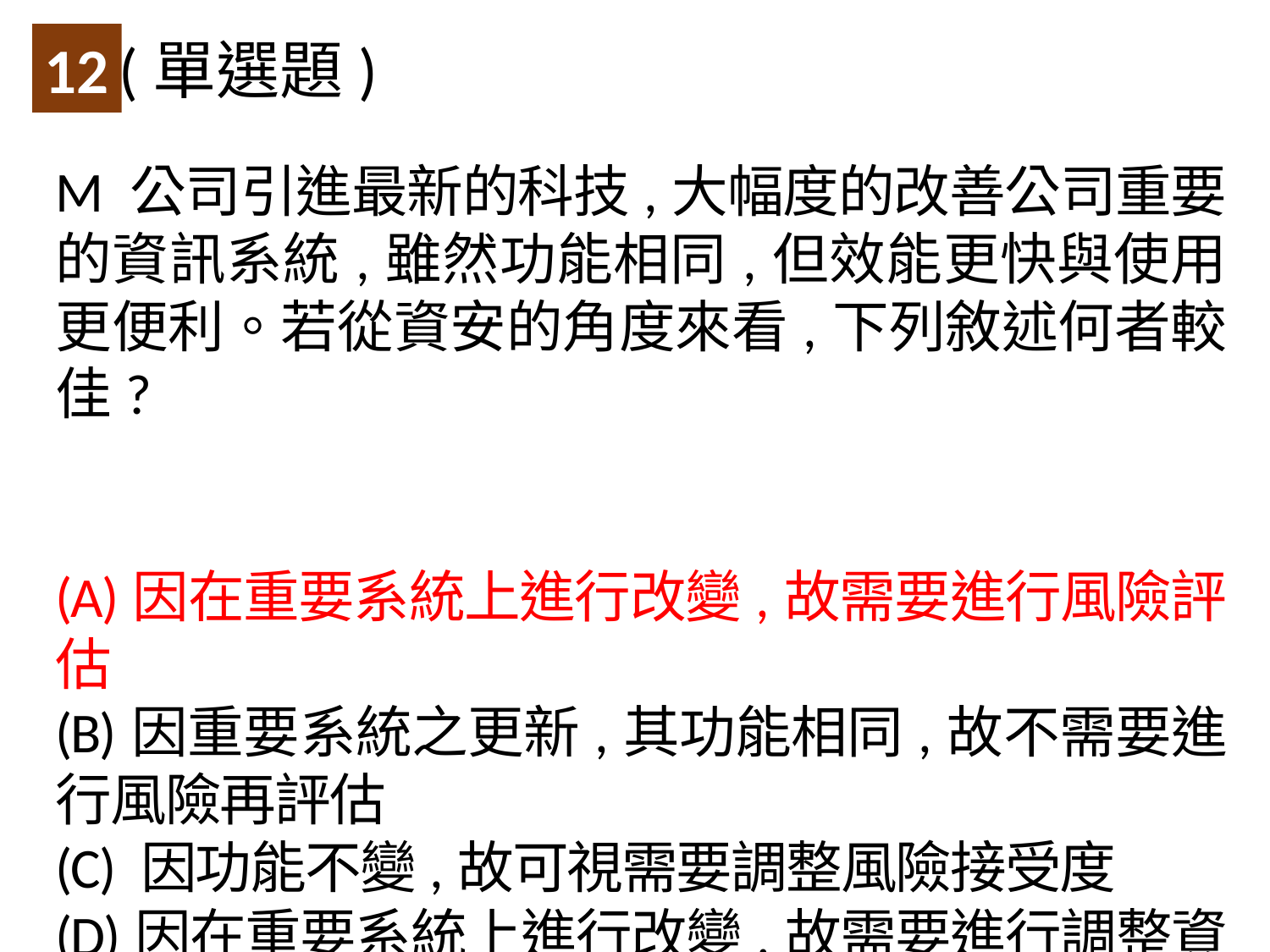

(單選題)
12
M 公司引進最新的科技,大幅度的改善公司重要的資訊系統,雖然功能相同,但效能更快與使用更便利。若從資安的角度來看,下列敘述何者較佳?

(A)因在重要系統上進行改變,故需要進行風險評估
(B)因重要系統之更新,其功能相同,故不需要進行風險再評估
(C) 因功能不變,故可視需要調整風險接受度
(D)因在重要系統上進行改變,故需要進行調整資安政策